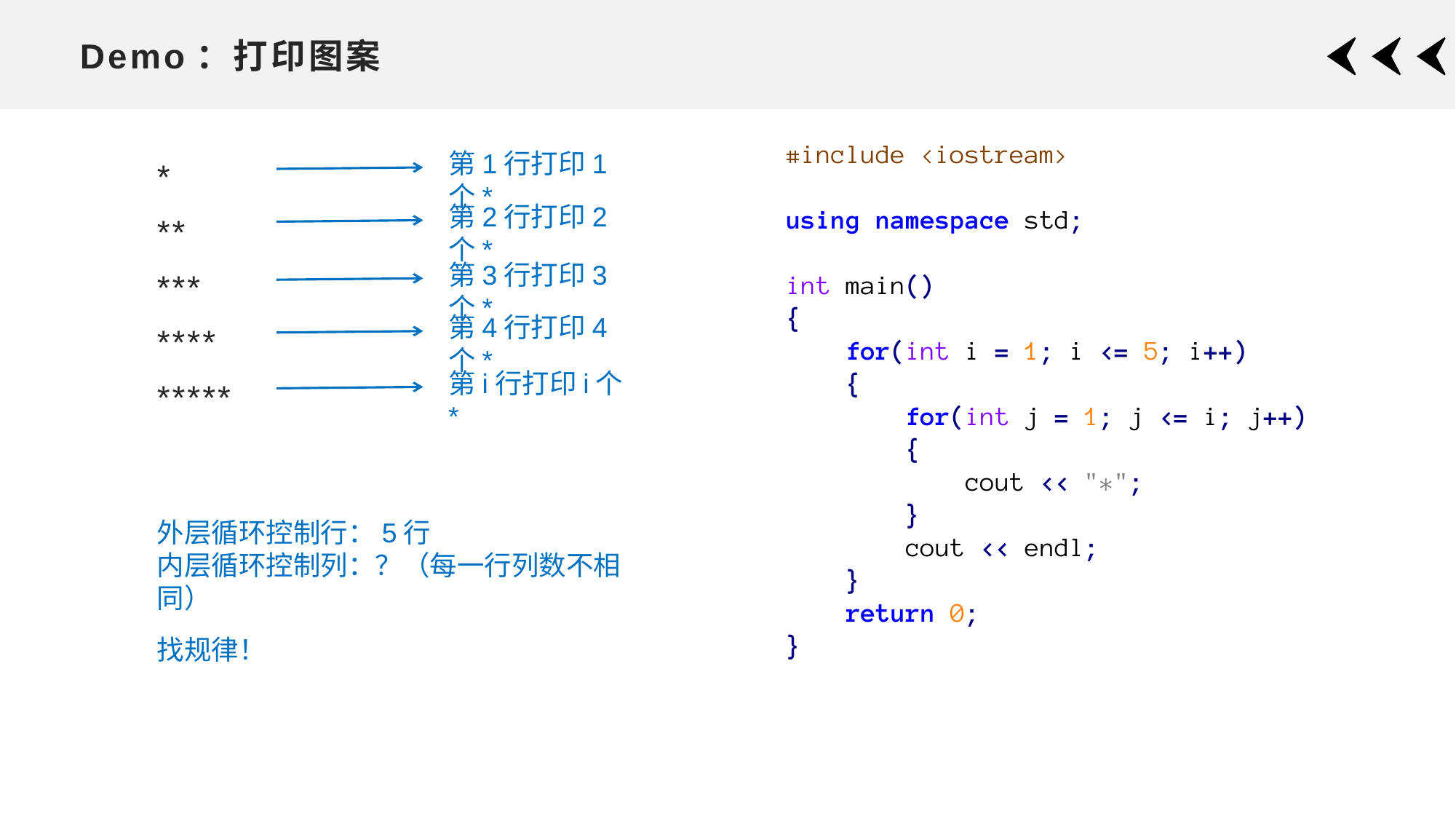

# Demo：打印图案
#include <iostream>

using namespace std;

int main()
{
    for(int i = 1; i <= 5; i++)
    {
        for(int j = 1; j <= i; j++)
        {
            cout << "*";
        }
        cout << endl;
    }
    return 0;
}
第1行打印1个*
*
**
***
****
*****
第2行打印2个*
第3行打印3个*
第4行打印4个*
第i行打印i个*
外层循环控制行：5行
内层循环控制列：？（每一行列数不相同）
找规律！